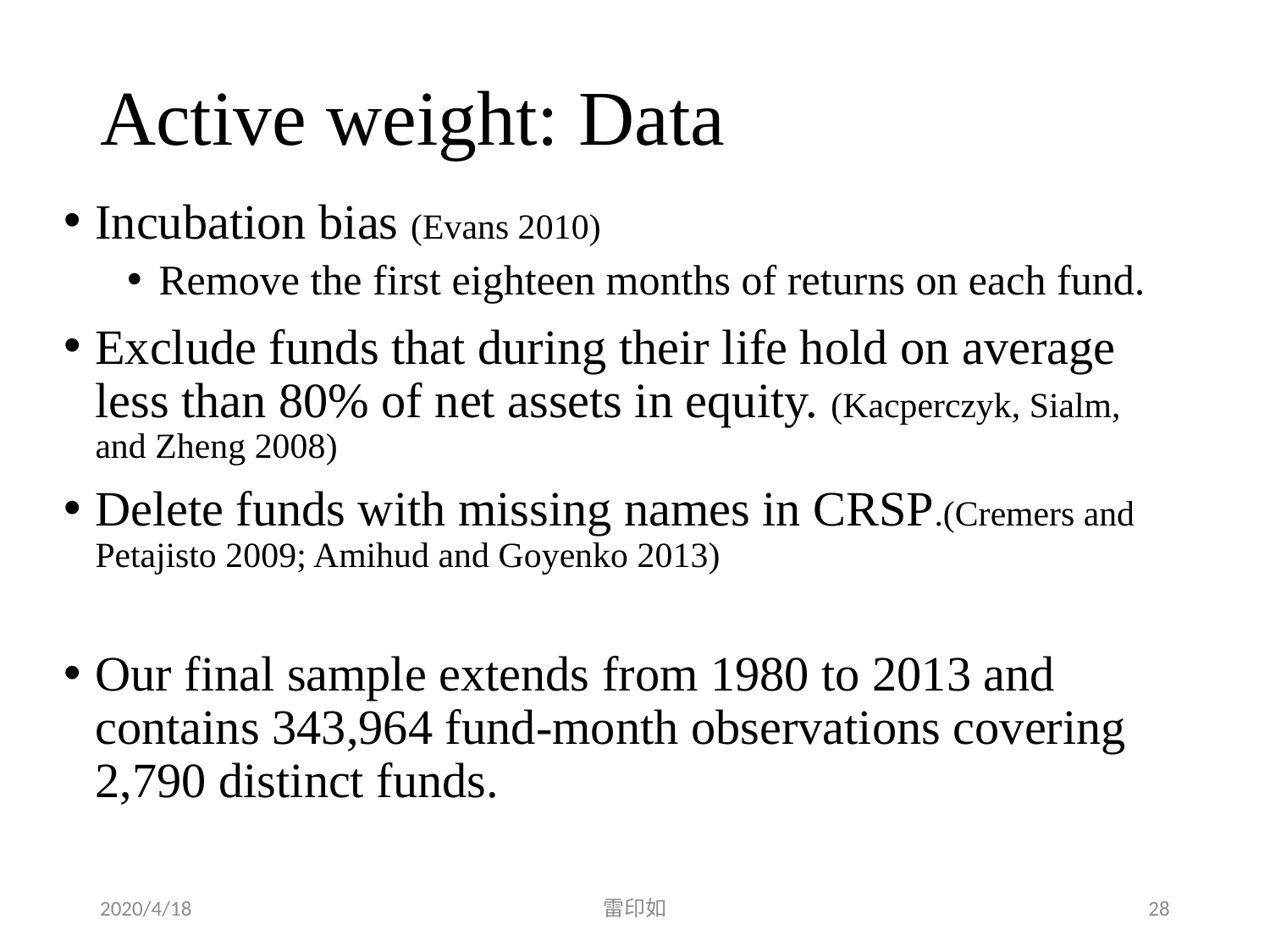

# Active weight: Data
Incubation bias (Evans 2010)
Remove the first eighteen months of returns on each fund.
Exclude funds that during their life hold on average less than 80% of net assets in equity. (Kacperczyk, Sialm, and Zheng 2008)
Delete funds with missing names in CRSP.(Cremers and Petajisto 2009; Amihud and Goyenko 2013)

Our final sample extends from 1980 to 2013 and contains 343,964 fund-month observations covering 2,790 distinct funds.
2020/4/18
雷印如
28